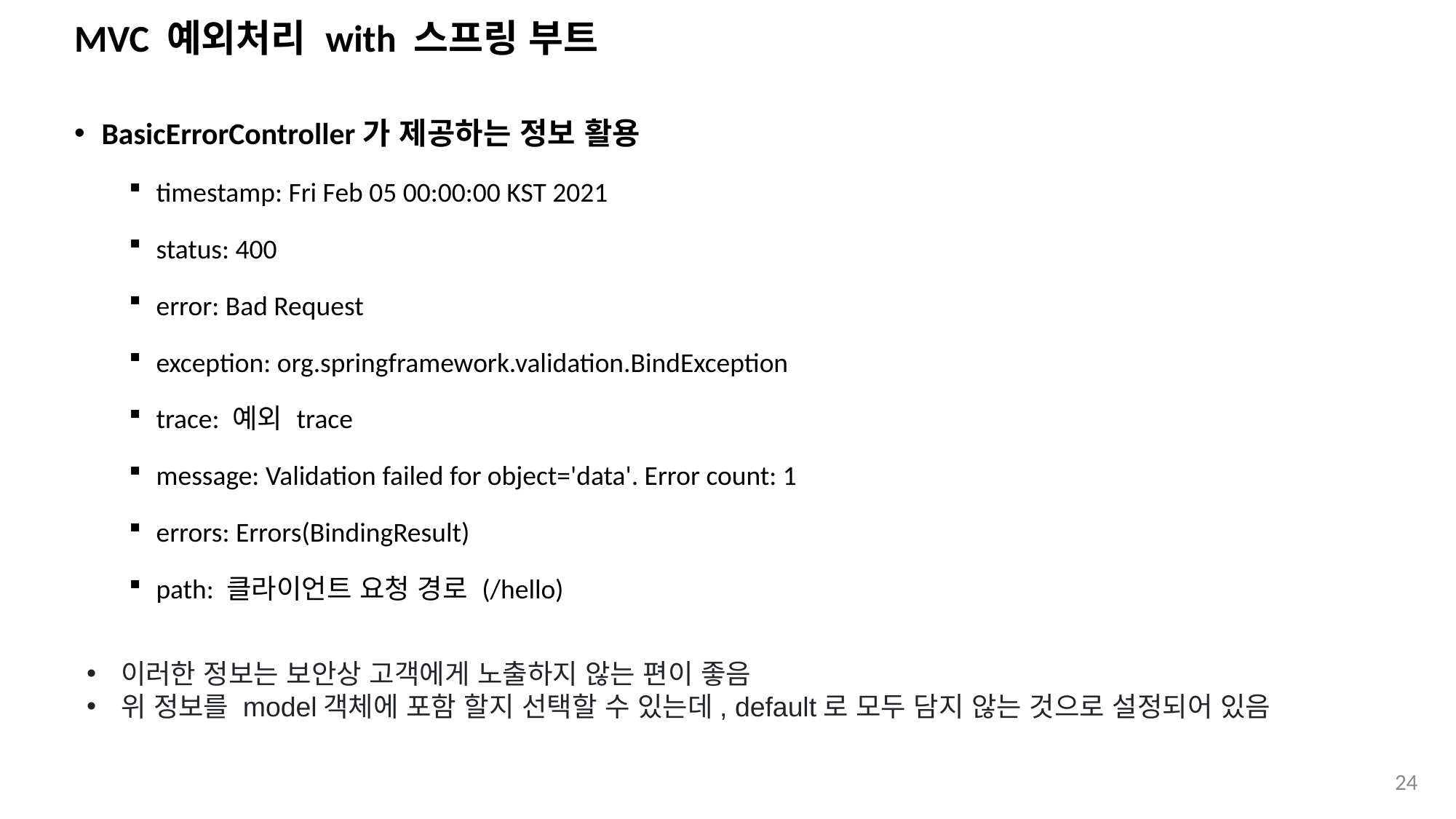

# MVC 예외처리 with 스프링 부트
BasicErrorController가 제공하는 정보 활용
timestamp: Fri Feb 05 00:00:00 KST 2021
status: 400
error: Bad Request
exception: org.springframework.validation.BindException
trace: 예외 trace
message: Validation failed for object='data'. Error count: 1
errors: Errors(BindingResult)
path: 클라이언트 요청 경로 (/hello)

이러한 정보는 보안상 고객에게 노출하지 않는 편이 좋음
위 정보를 model객체에 포함 할지 선택할 수 있는데, default로 모두 담지 않는 것으로 설정되어 있음
24